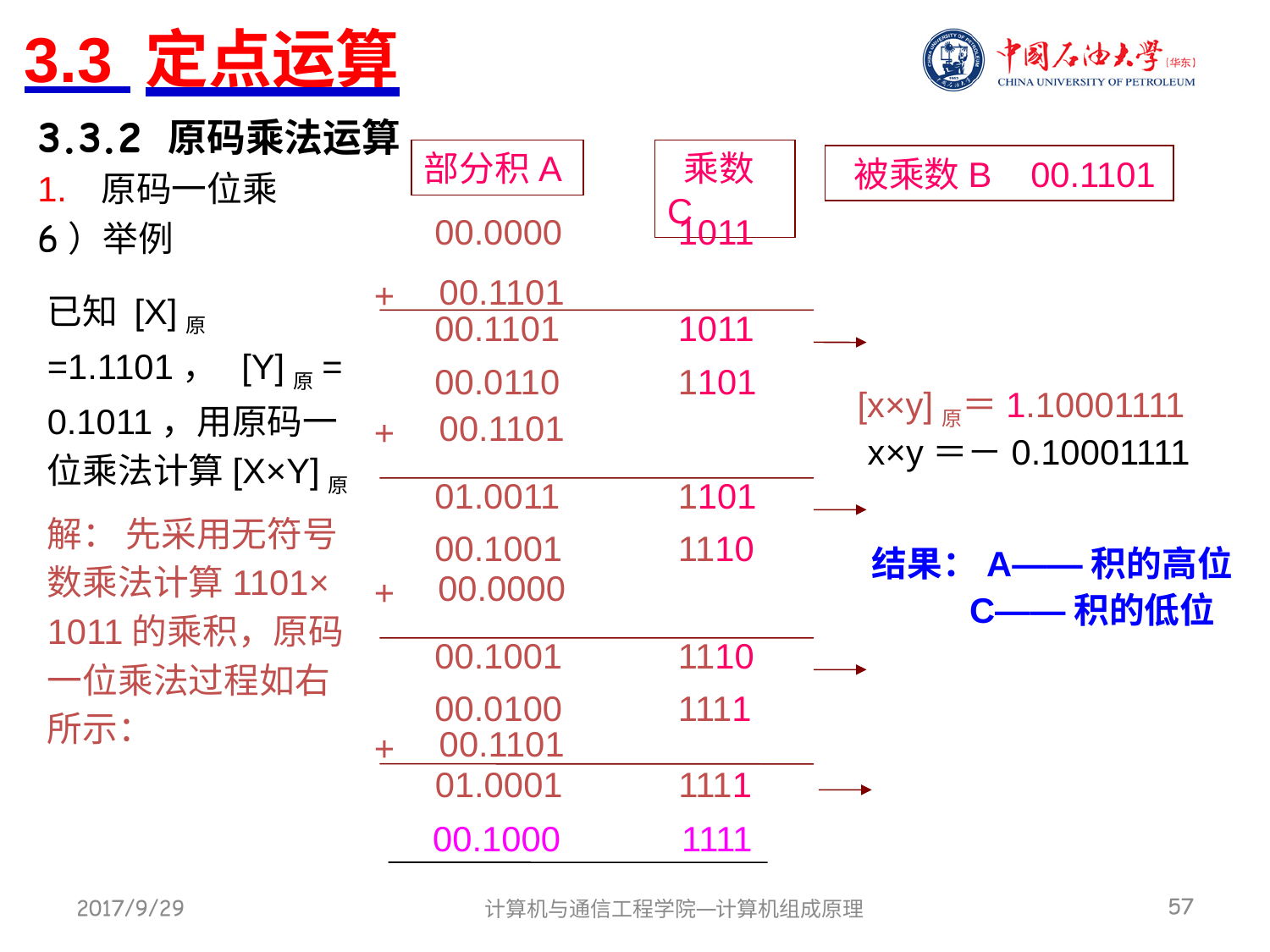

# 3.3 定点运算
3.3.2 原码乘法运算
原码一位乘
6）举例

部分积A
 乘数C
 被乘数B    00.1101
00.0000
1011
00.1101
+

已知 [X]原=1.1101，  [Y]原= 0.1011，用原码一位乘法计算[X×Y]原
解： 先采用无符号数乘法计算1101× 1011的乘积，原码一位乘法过程如右所示：
00.1101
1011

00.0110
1101
[x×y]原＝1.10001111
00.1101
+

x×y＝－0.10001111
01.0011
1101

00.1001
1110
结果：A——积的高位
          C——积的低位
00.0000
+

00.1001
1110

00.0100
1111
00.1101
+

01.0001
1111

00.1000
1111

2017/9/29
57
计算机与通信工程学院—计算机组成原理